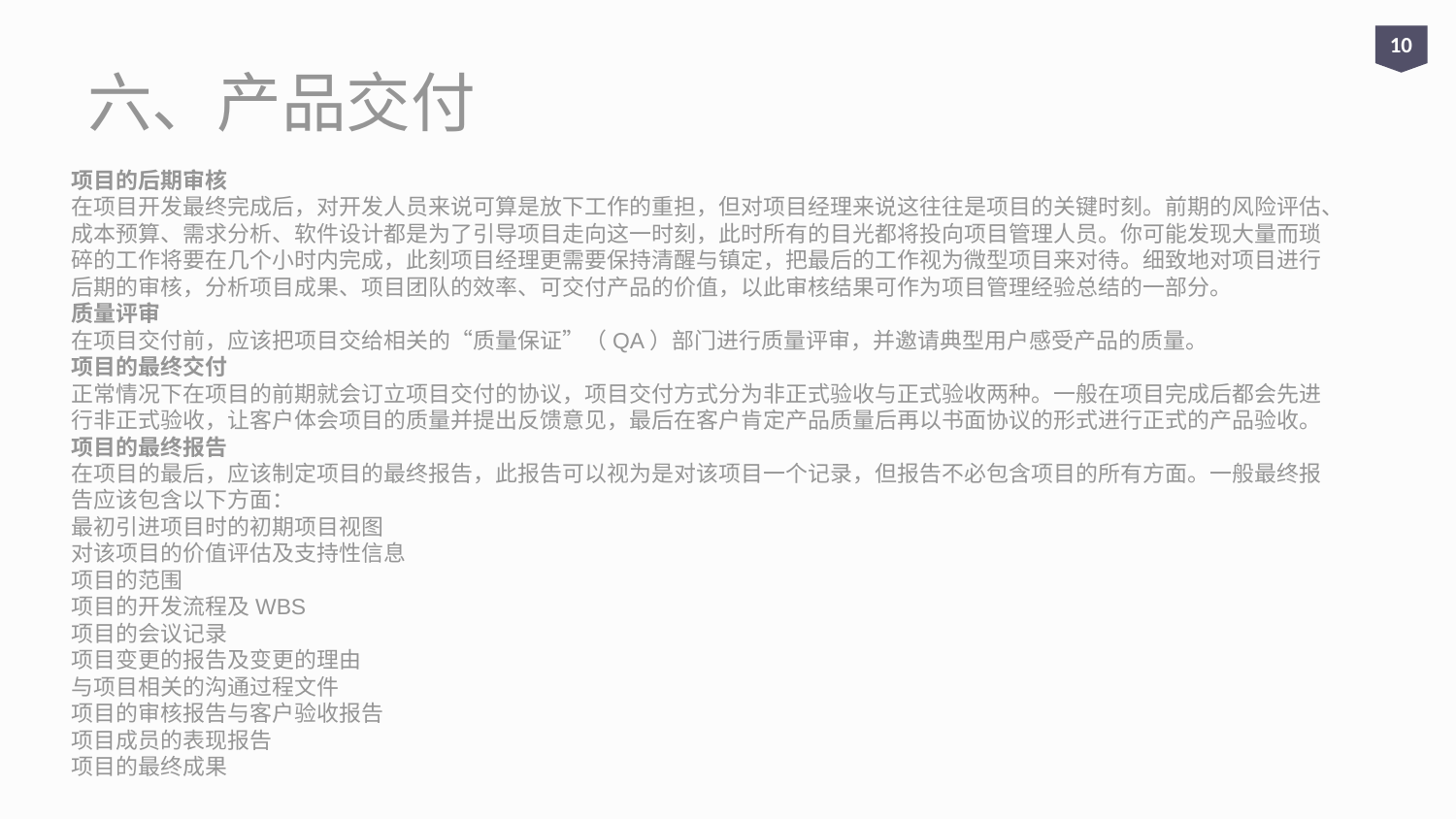

10
六、产品交付
# 项目的后期审核 在项目开发最终完成后，对开发人员来说可算是放下工作的重担，但对项目经理来说这往往是项目的关键时刻。前期的风险评估、成本预算、需求分析、软件设计都是为了引导项目走向这一时刻，此时所有的目光都将投向项目管理人员。你可能发现大量而琐碎的工作将要在几个小时内完成，此刻项目经理更需要保持清醒与镇定，把最后的工作视为微型项目来对待。细致地对项目进行后期的审核，分析项目成果、项目团队的效率、可交付产品的价值，以此审核结果可作为项目管理经验总结的一部分。 质量评审 在项目交付前，应该把项目交给相关的“质量保证”（QA）部门进行质量评审，并邀请典型用户感受产品的质量。 项目的最终交付 正常情况下在项目的前期就会订立项目交付的协议，项目交付方式分为非正式验收与正式验收两种。一般在项目完成后都会先进行非正式验收，让客户体会项目的质量并提出反馈意见，最后在客户肯定产品质量后再以书面协议的形式进行正式的产品验收。 项目的最终报告 在项目的最后，应该制定项目的最终报告，此报告可以视为是对该项目一个记录，但报告不必包含项目的所有方面。一般最终报告应该包含以下方面： 最初引进项目时的初期项目视图 对该项目的价值评估及支持性信息 项目的范围 项目的开发流程及WBS 项目的会议记录 项目变更的报告及变更的理由 与项目相关的沟通过程文件 项目的审核报告与客户验收报告 项目成员的表现报告 项目的最终成果